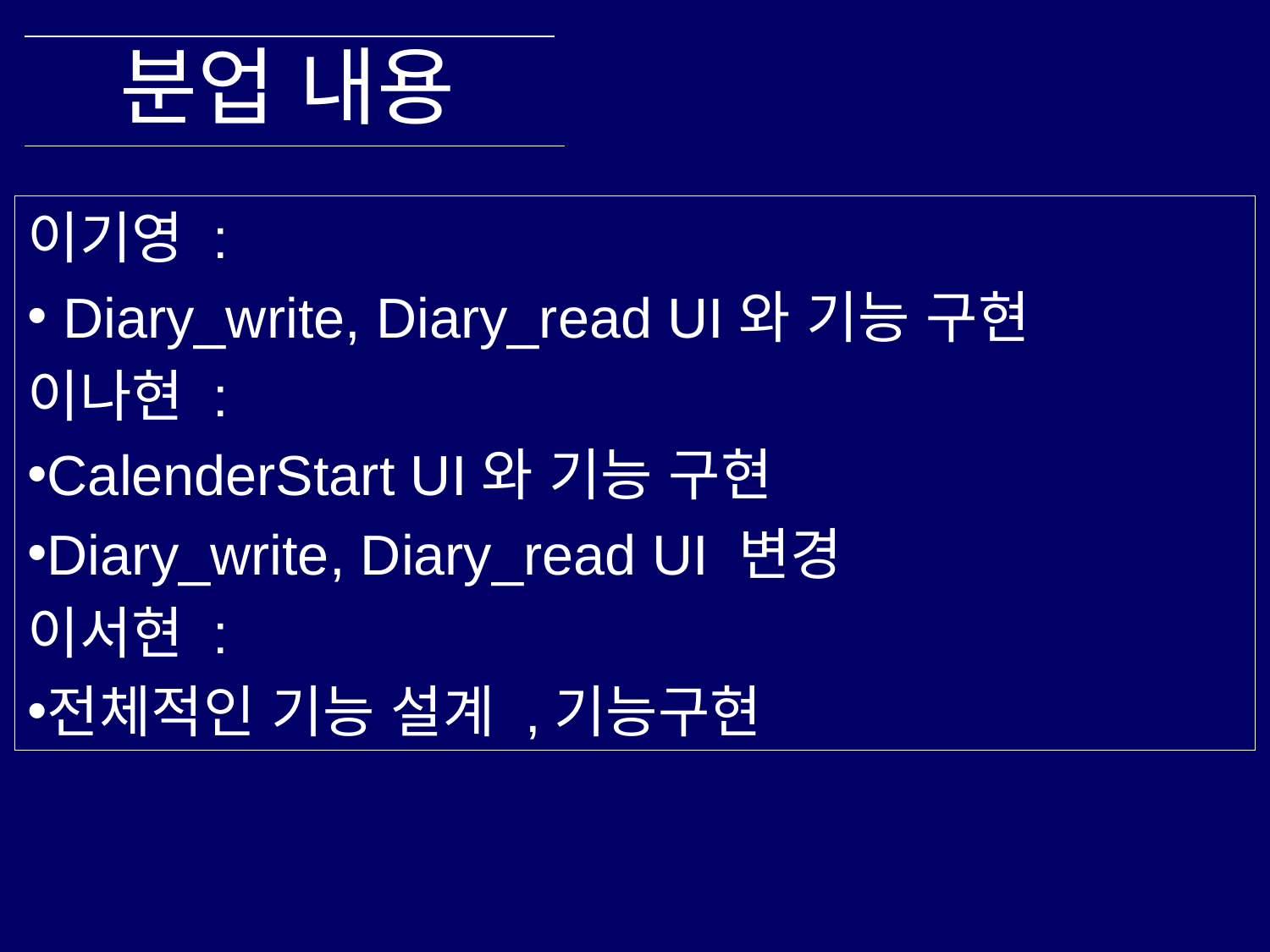

분업 내용
이기영 :
 Diary_write, Diary_read UI와 기능 구현
이나현 :
CalenderStart UI와 기능 구현
Diary_write, Diary_read UI 변경
이서현 :
전체적인 기능 설계 ,기능구현